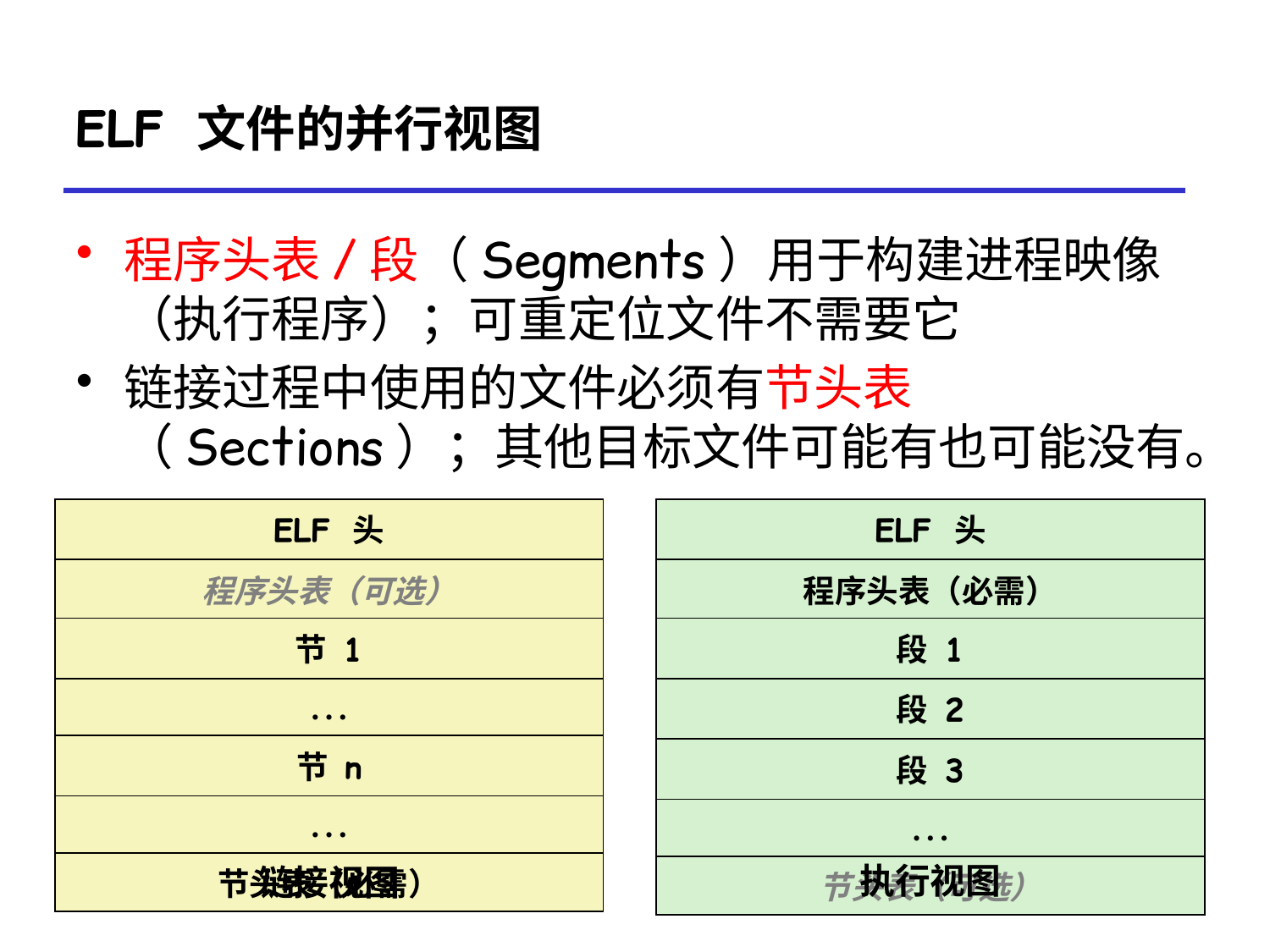

# ELF 文件的并行视图
程序头表/段（Segments）用于构建进程映像（执行程序）；可重定位文件不需要它
链接过程中使用的文件必须有节头表（Sections）；其他目标文件可能有也可能没有。
| ELF 头 |
| --- |
| 程序头表（可选） |
| 节 1 |
| ... |
| 节 n |
| ... |
| 节头表（必需） |
| ELF 头 |
| --- |
| 程序头表（必需） |
| 段 1 |
| 段 2 |
| 段 3 |
| ... |
| 节头表（可选） |
执行视图
链接视图